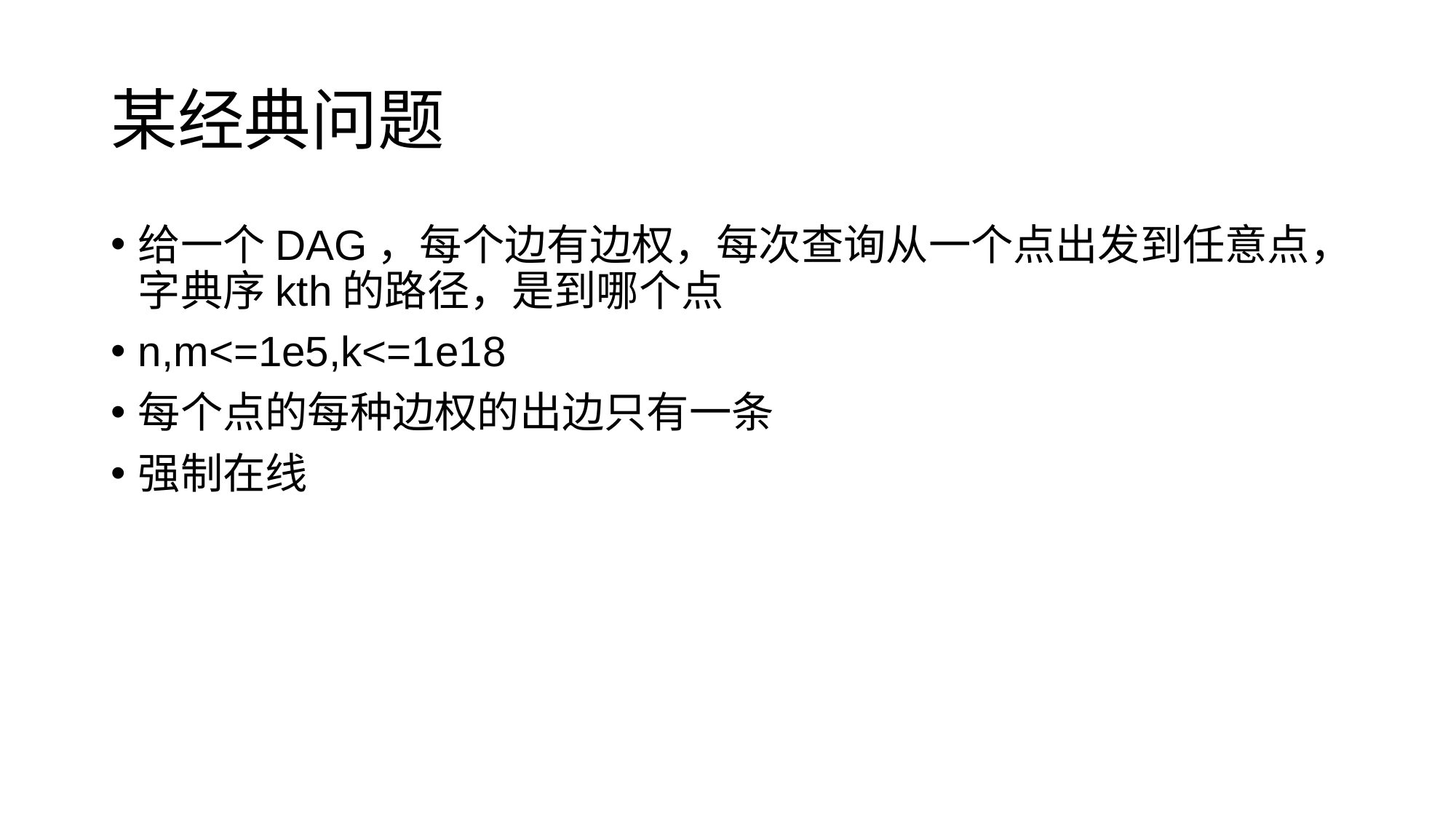

# 某经典问题
给一个DAG，每个边有边权，每次查询从一个点出发到任意点，字典序kth的路径，是到哪个点
n,m<=1e5,k<=1e18
每个点的每种边权的出边只有一条
强制在线